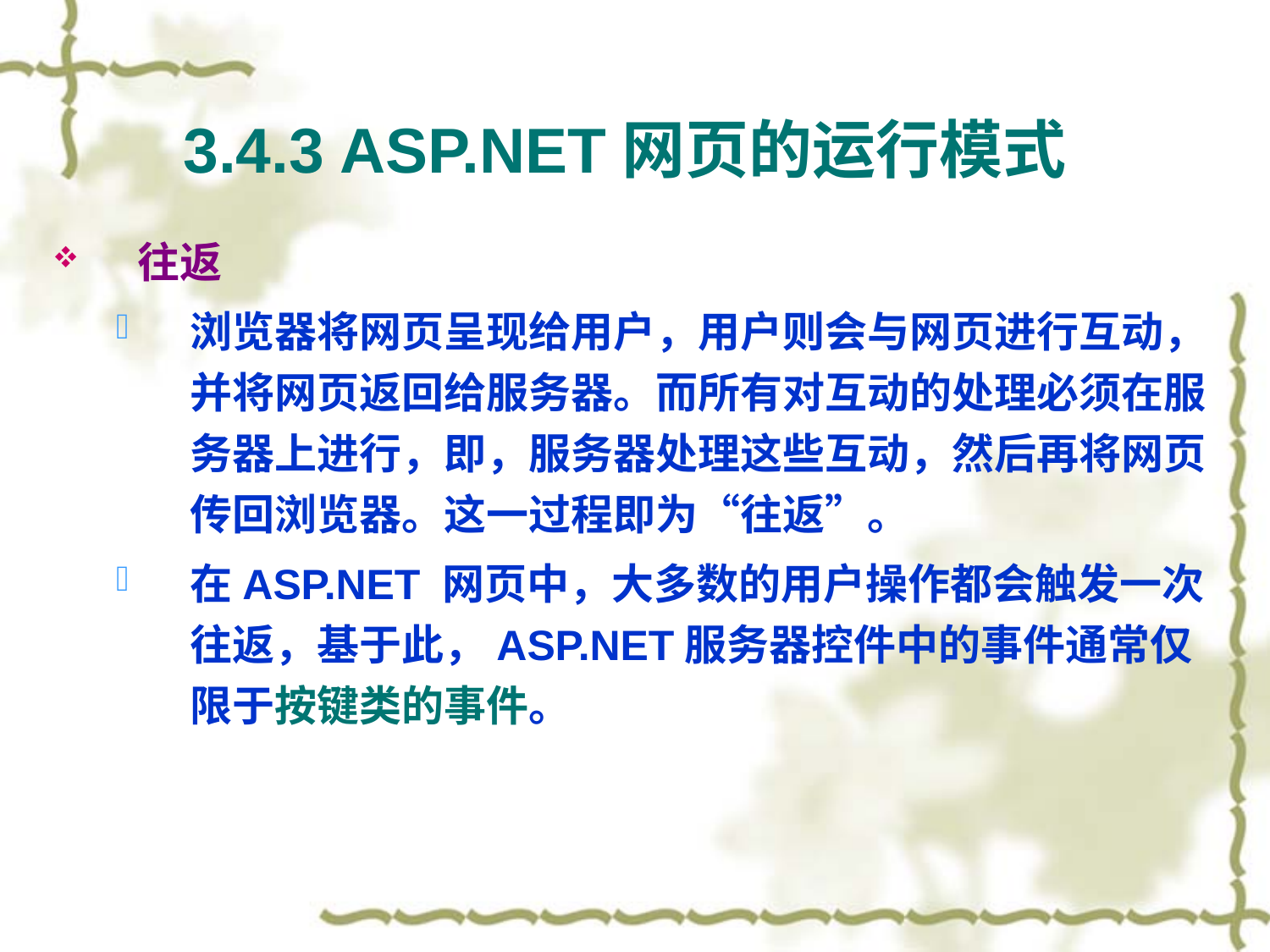

3.4.3 ASP.NET网页的运行模式
往返
浏览器将网页呈现给用户，用户则会与网页进行互动，并将网页返回给服务器。而所有对互动的处理必须在服务器上进行，即，服务器处理这些互动，然后再将网页传回浏览器。这一过程即为“往返”。
在ASP.NET 网页中，大多数的用户操作都会触发一次往返，基于此，ASP.NET服务器控件中的事件通常仅限于按键类的事件。